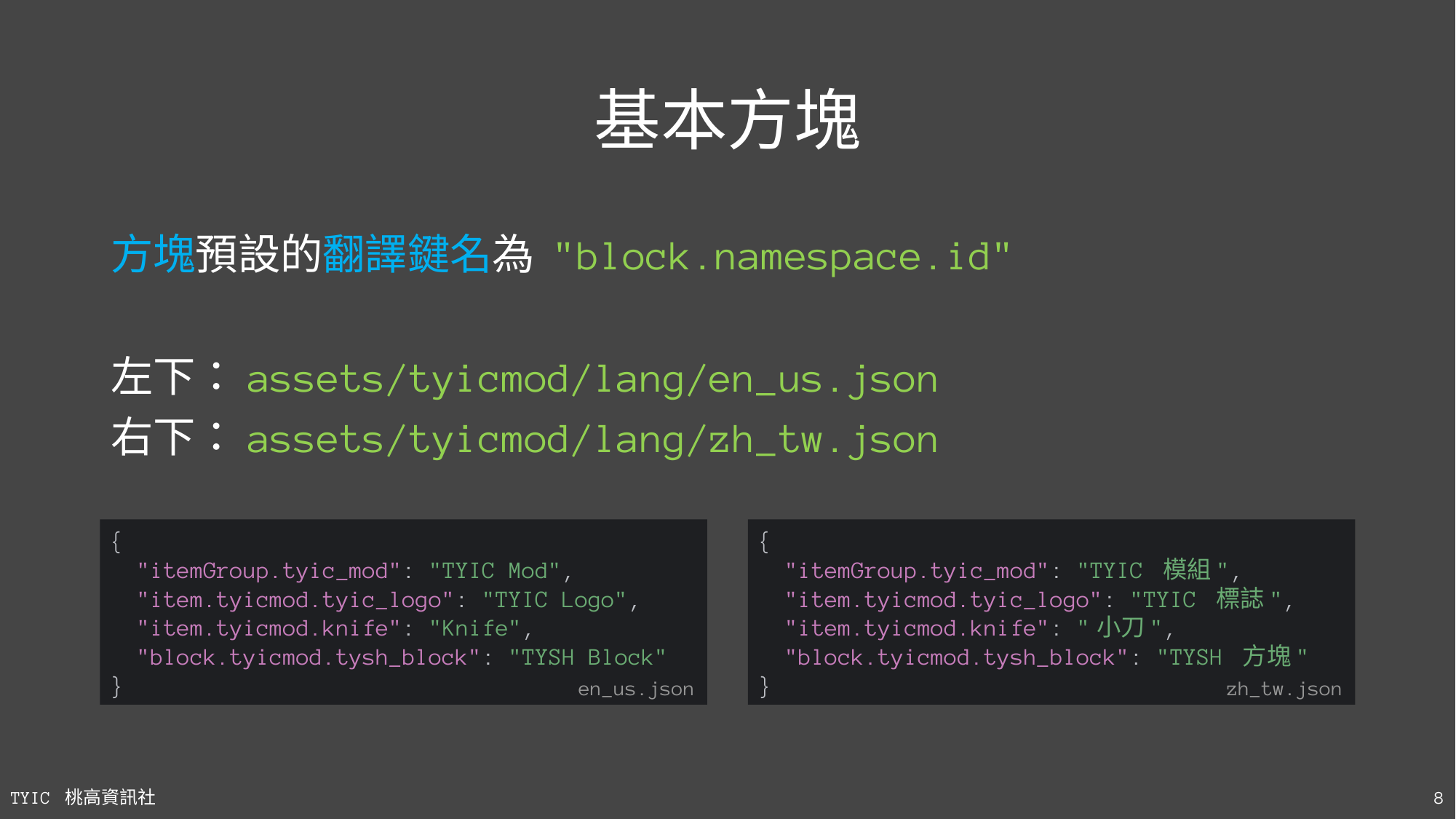

# 基本方塊
方塊預設的翻譯鍵名為 "block.namespace.id"

左下：assets/tyicmod/lang/en_us.json
右下：assets/tyicmod/lang/zh_tw.json
{
  "itemGroup.tyic_mod": "TYIC Mod",
  "item.tyicmod.tyic_logo": "TYIC Logo",
  "item.tyicmod.knife": "Knife",
  "block.tyicmod.tysh_block": "TYSH Block"
}
en_us.json
{
  "itemGroup.tyic_mod": "TYIC 模組",
  "item.tyicmod.tyic_logo": "TYIC 標誌",
  "item.tyicmod.knife": "小刀",
  "block.tyicmod.tysh_block": "TYSH 方塊"
}
zh_tw.json